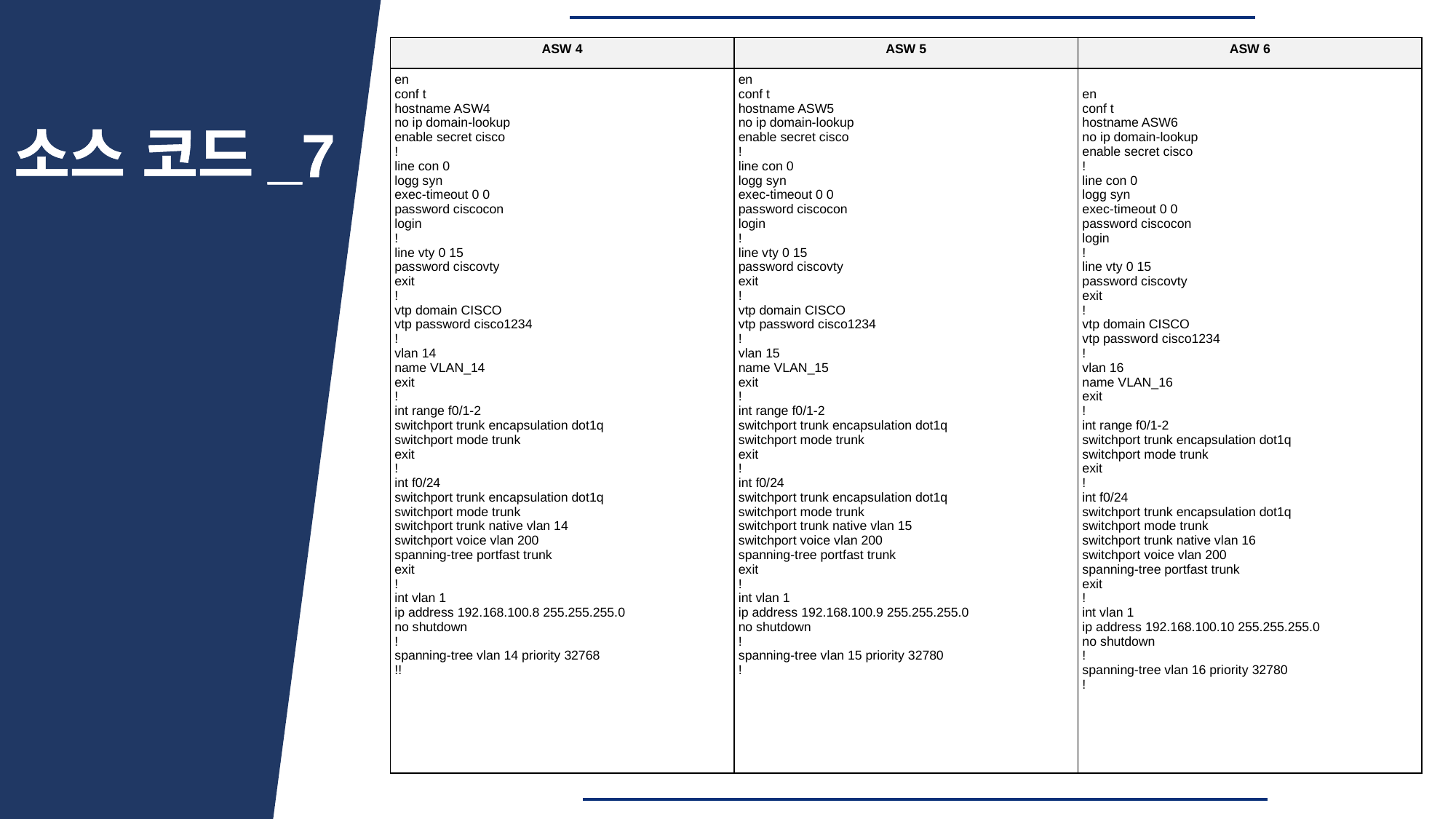

| ASW 4 | ASW 5 | ASW 6 |
| --- | --- | --- |
| en conf t hostname ASW4 no ip domain-lookup enable secret cisco ! line con 0 logg syn exec-timeout 0 0 password ciscocon login ! line vty 0 15 password ciscovty exit ! vtp domain CISCO vtp password cisco1234 ! vlan 14 name VLAN\_14 exit ! int range f0/1-2 switchport trunk encapsulation dot1q switchport mode trunk exit ! int f0/24 switchport trunk encapsulation dot1q switchport mode trunk switchport trunk native vlan 14 switchport voice vlan 200 spanning-tree portfast trunk exit ! int vlan 1 ip address 192.168.100.8 255.255.255.0 no shutdown ! spanning-tree vlan 14 priority 32768 !! | en conf t hostname ASW5 no ip domain-lookup enable secret cisco ! line con 0 logg syn exec-timeout 0 0 password ciscocon login ! line vty 0 15 password ciscovty exit ! vtp domain CISCO vtp password cisco1234 ! vlan 15 name VLAN\_15 exit ! int range f0/1-2 switchport trunk encapsulation dot1q switchport mode trunk exit ! int f0/24 switchport trunk encapsulation dot1q switchport mode trunk switchport trunk native vlan 15 switchport voice vlan 200 spanning-tree portfast trunk exit ! int vlan 1 ip address 192.168.100.9 255.255.255.0 no shutdown ! spanning-tree vlan 15 priority 32780 ! | en conf t hostname ASW6 no ip domain-lookup enable secret cisco ! line con 0 logg syn exec-timeout 0 0 password ciscocon login ! line vty 0 15 password ciscovty exit ! vtp domain CISCO vtp password cisco1234 ! vlan 16 name VLAN\_16 exit ! int range f0/1-2 switchport trunk encapsulation dot1q switchport mode trunk exit ! int f0/24 switchport trunk encapsulation dot1q switchport mode trunk switchport trunk native vlan 16 switchport voice vlan 200 spanning-tree portfast trunk exit ! int vlan 1 ip address 192.168.100.10 255.255.255.0 no shutdown ! spanning-tree vlan 16 priority 32780 ! |
소스 코드_7